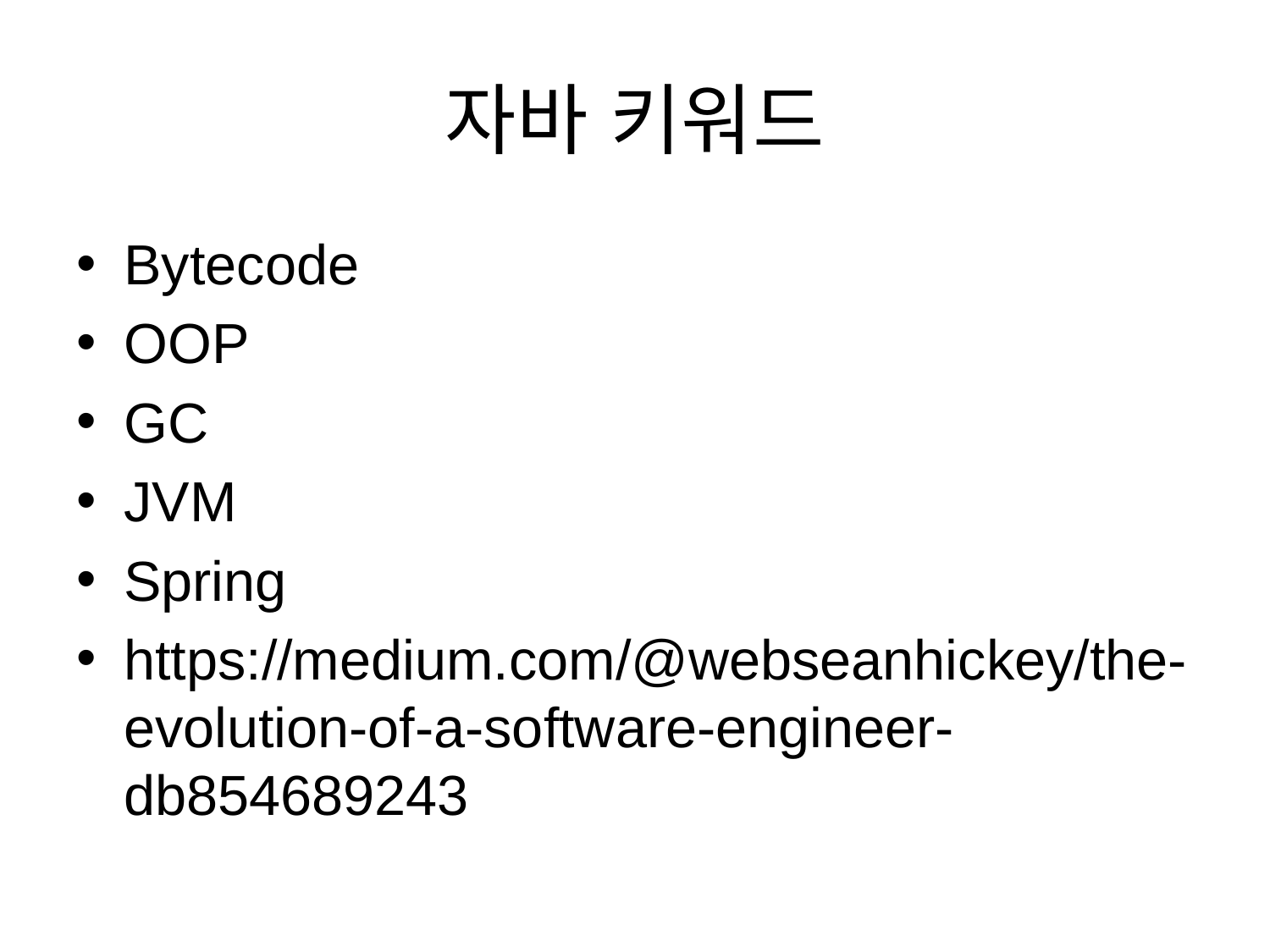

# 자바 키워드
Bytecode
OOP
GC
JVM
Spring
https://medium.com/@webseanhickey/the-evolution-of-a-software-engineer-db854689243